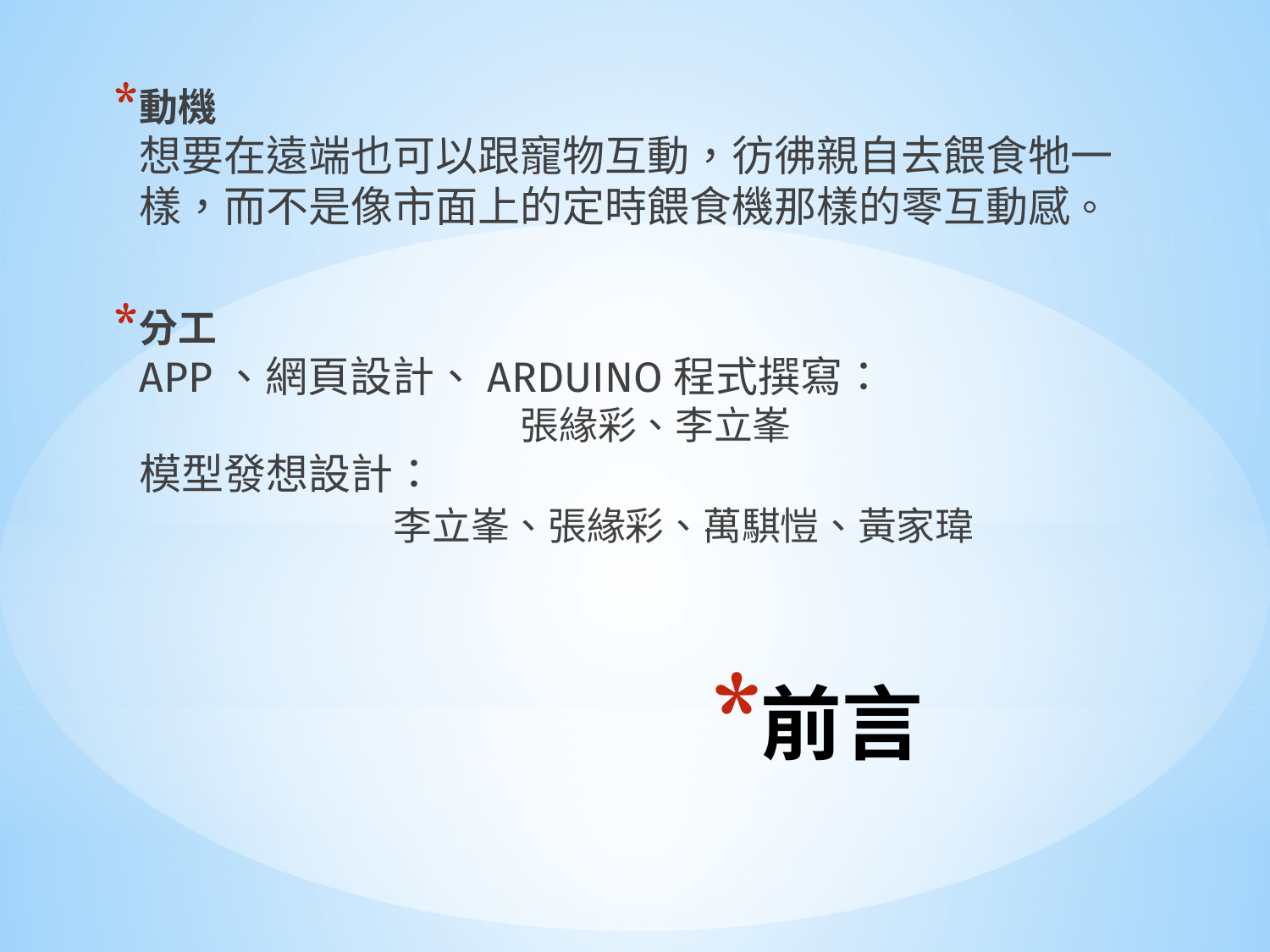

動機
想要在遠端也可以跟寵物互動，彷彿親自去餵食牠一樣，而不是像市面上的定時餵食機那樣的零互動感。

分工
APP、網頁設計、ARDUINO程式撰寫：					張緣彩、李立峯
模型發想設計：
		李立峯、張緣彩、萬騏愷、黃家瑋

# 前言